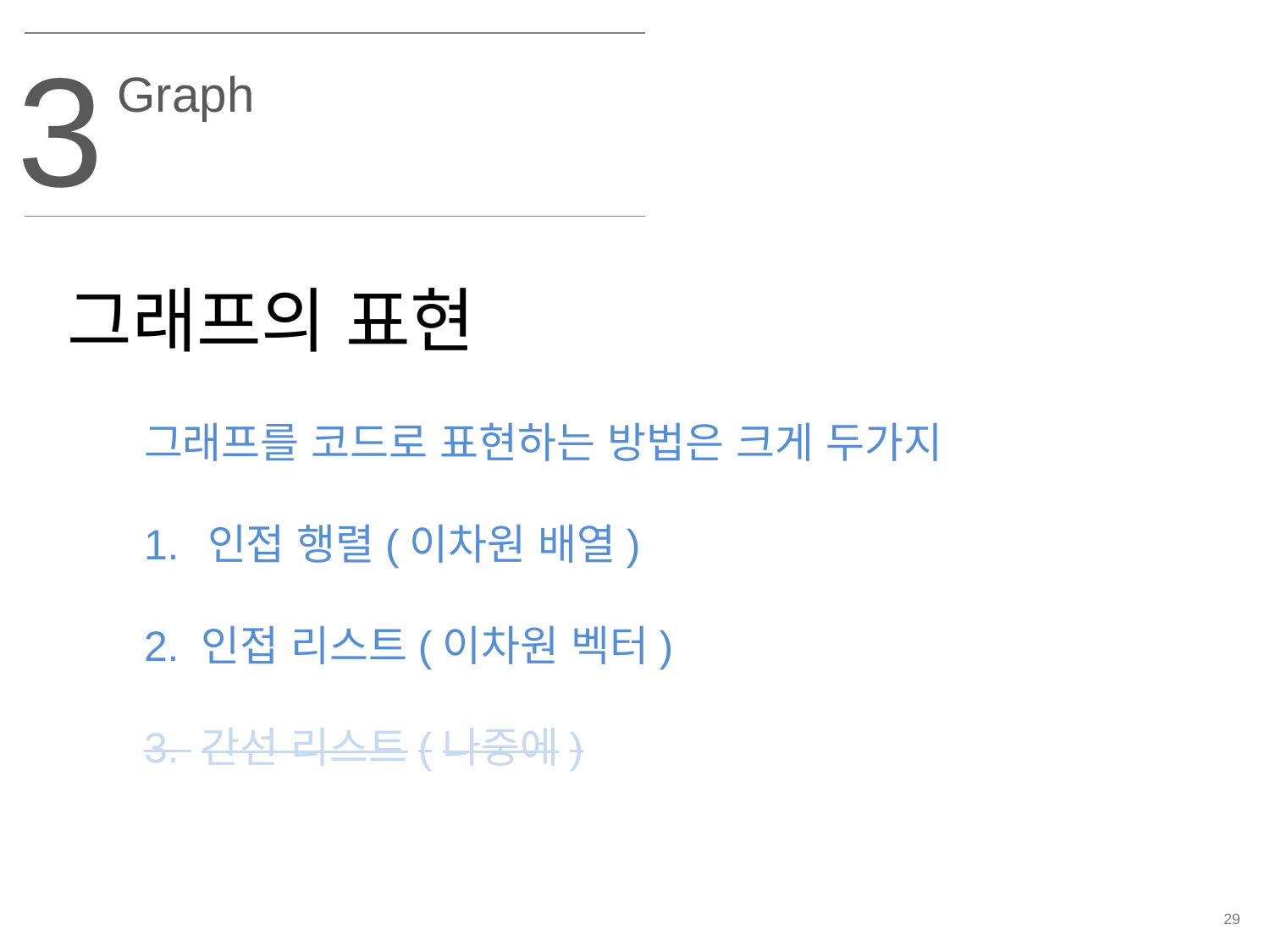

3
Graph
그래프의 표현
그래프를 코드로 표현하는 방법은 크게 두가지

인접 행렬(이차원 배열)

2. 인접 리스트(이차원 벡터)

3. 간선 리스트(나중에)